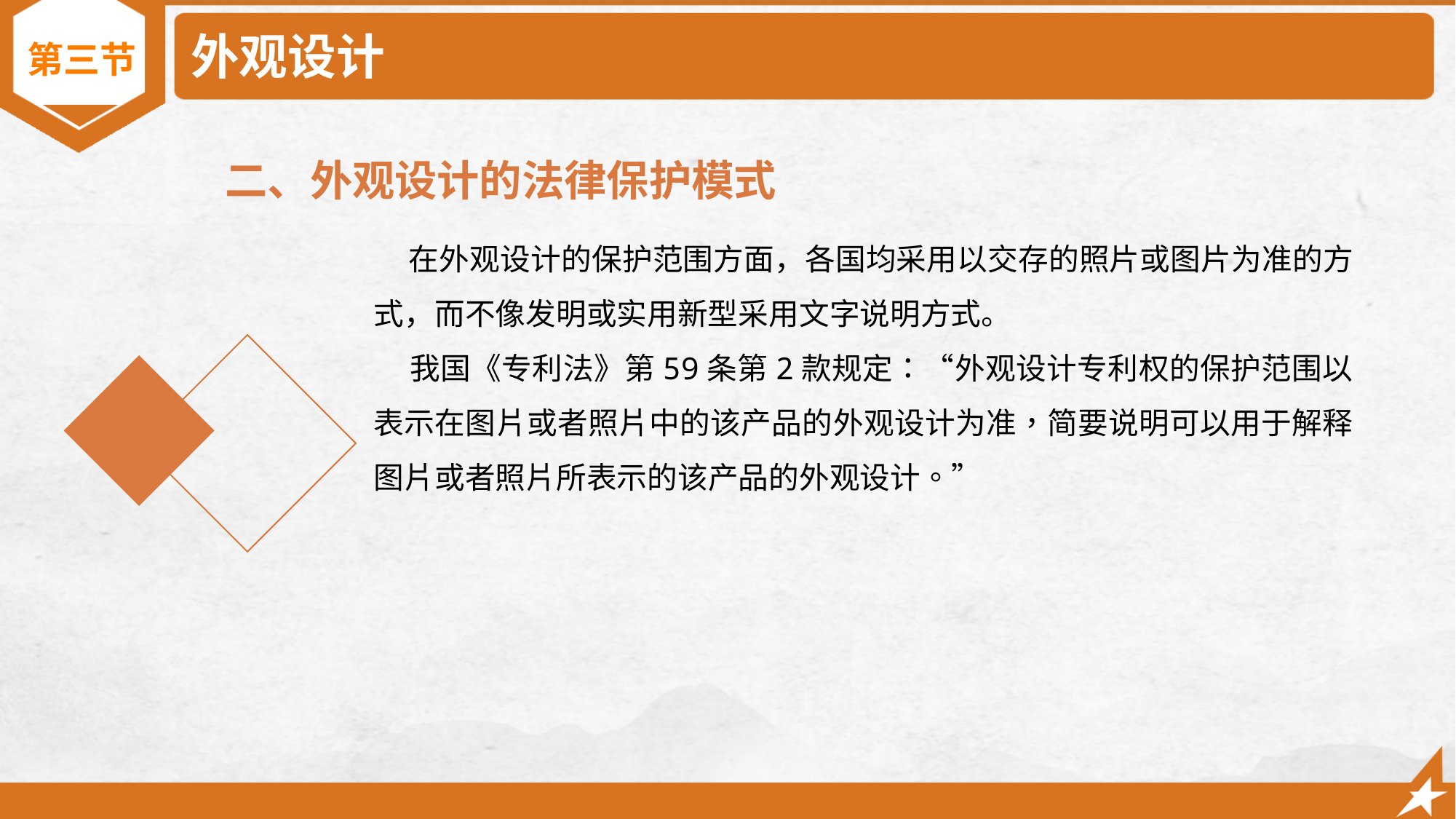

# 外观设计
第三节
二、外观设计的法律保护模式
    在外观设计的保护范围方面，各国均采用以交存的照片或图片为准的方式，而不像发明或实用新型采用文字说明方式。
    我国《专利法》第59条第2款规定：“外观设计专利权的保护范围以表示在图片或者照片中的该产品的外观设计为准，简要说明可以用于解释图片或者照片所表示的该产品的外观设计。”